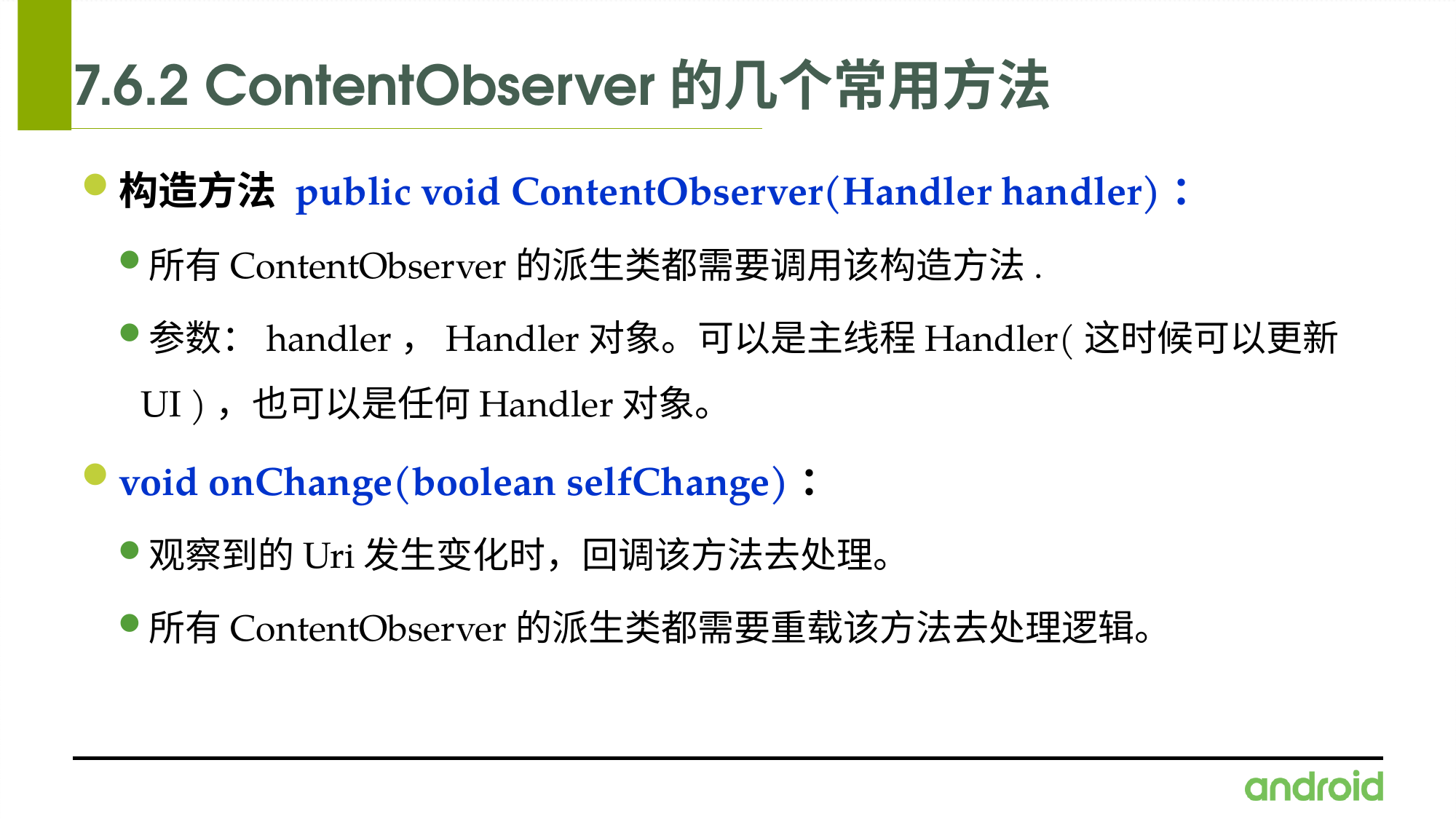

# 7.6.2 ContentObserver的几个常用方法
构造方法 public void ContentObserver(Handler handler)：
所有ContentObserver的派生类都需要调用该构造方法.
参数：handler，Handler对象。可以是主线程Handler(这时候可以更新UI )，也可以是任何Handler对象。
void onChange(boolean selfChange)：
观察到的Uri发生变化时，回调该方法去处理。
所有ContentObserver的派生类都需要重载该方法去处理逻辑。